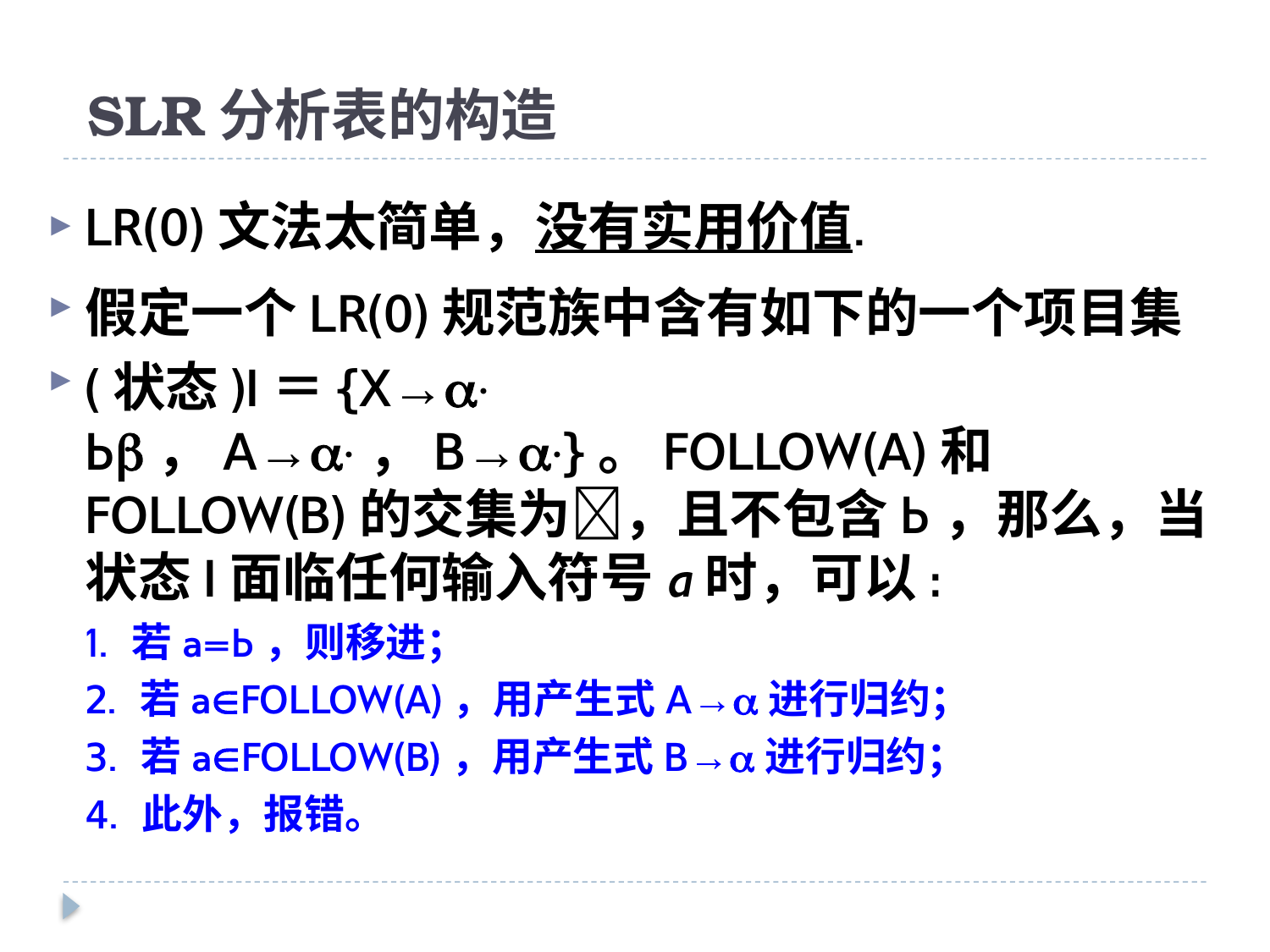

# SLR分析表的构造
LR(0)文法太简单，没有实用价值.
假定一个LR(0)规范族中含有如下的一个项目集
(状态)I＝{X→α· bβ，A→α·，B→α·}。FOLLOW(A)和FOLLOW(B)的交集为∅，且不包含b，那么，当状态I面临任何输入符号a时，可以:
1. 若a=b，则移进；
2. 若a∈FOLLOW(A)，用产生式A→α进行归约；
3. 若a∈FOLLOW(B)，用产生式B→α进行归约；
4. 此外，报错。